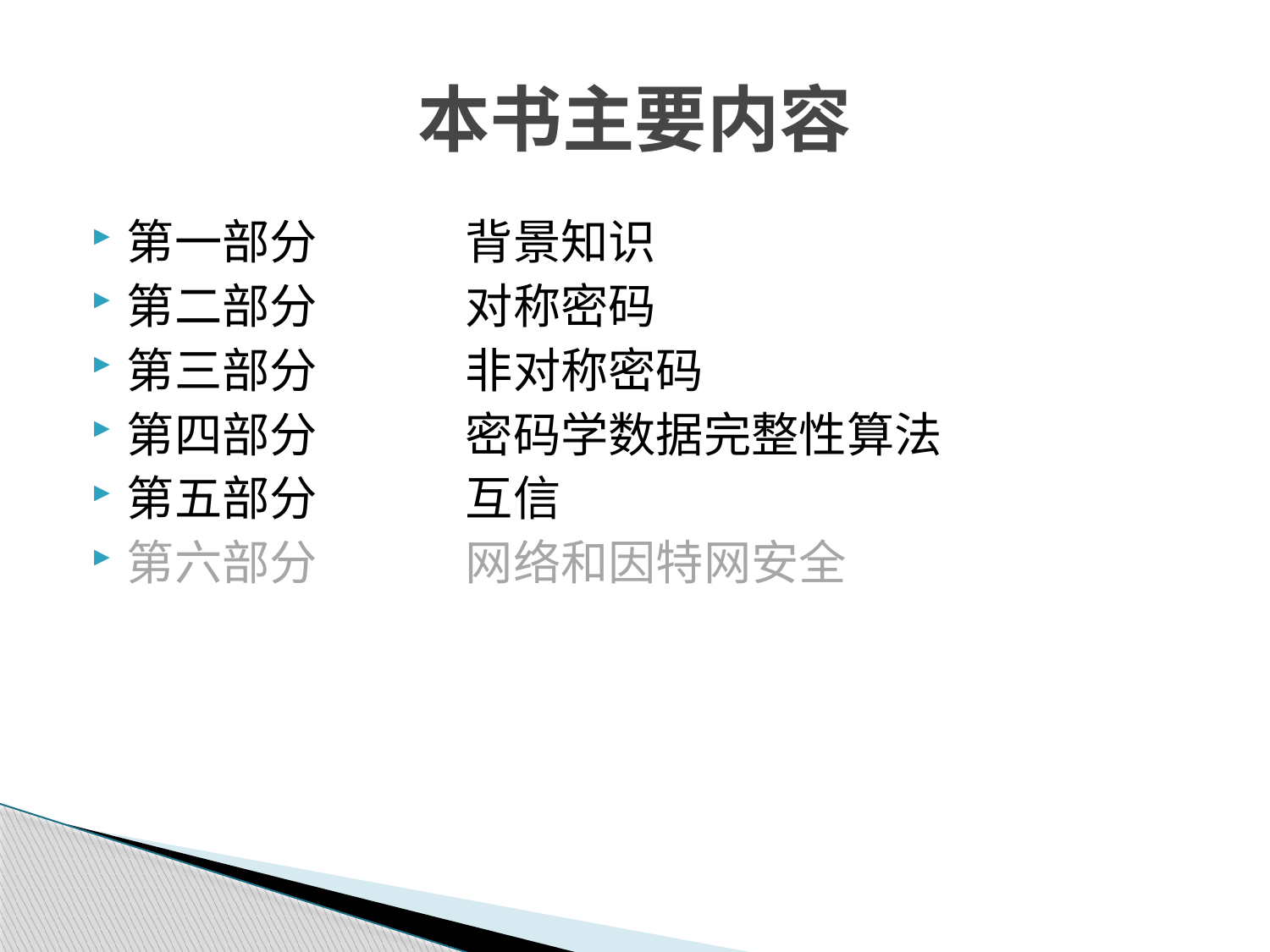

# 本书主要内容
第一部分              背景知识
第二部分              对称密码
第三部分              非对称密码
第四部分              密码学数据完整性算法
第五部分              互信
第六部分              网络和因特网安全